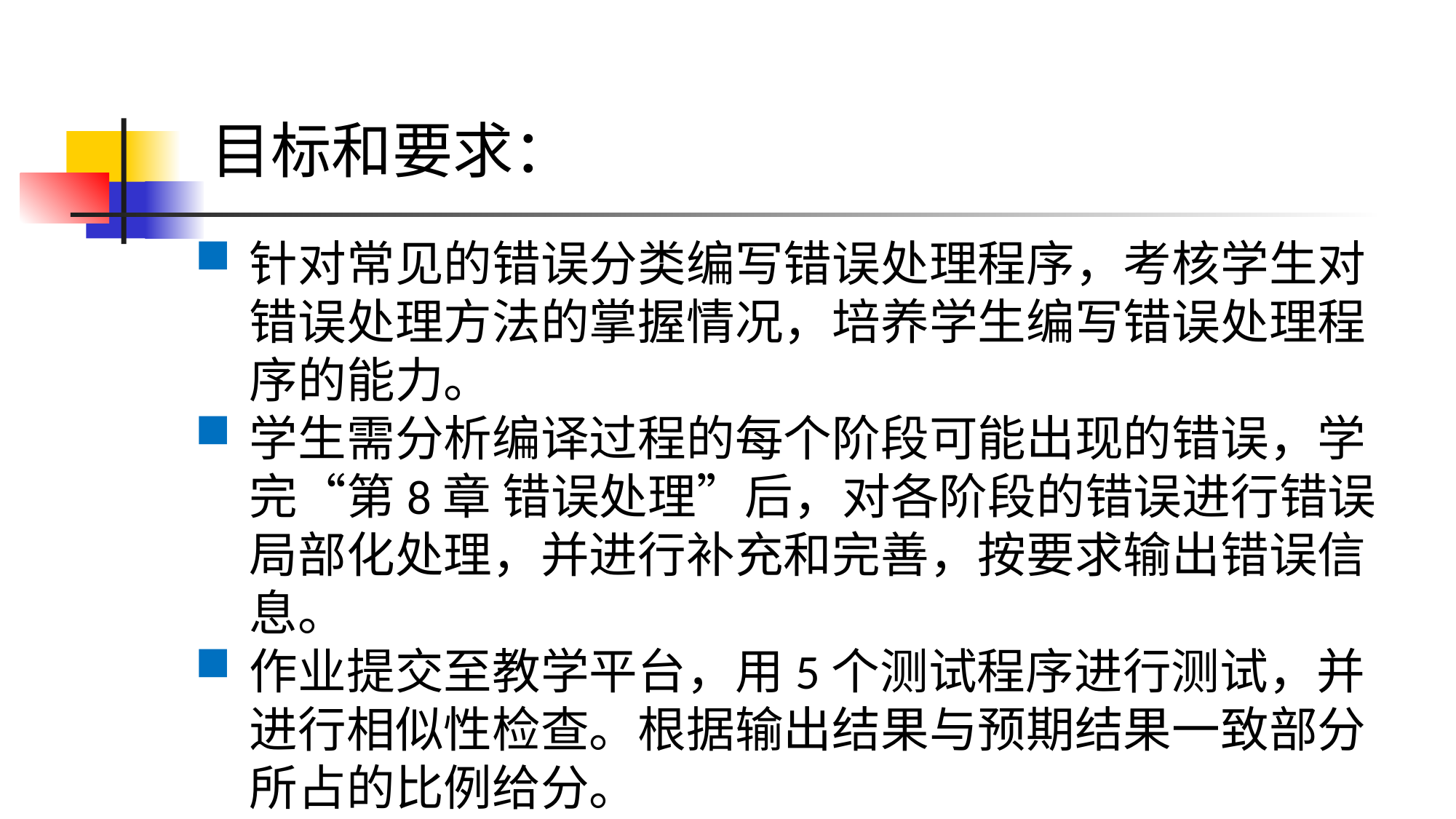

目标和要求：
针对常见的错误分类编写错误处理程序，考核学生对错误处理方法的掌握情况，培养学生编写错误处理程序的能力。
学生需分析编译过程的每个阶段可能出现的错误，学完“第8章 错误处理”后，对各阶段的错误进行错误局部化处理，并进行补充和完善，按要求输出错误信息。
作业提交至教学平台，用5个测试程序进行测试，并进行相似性检查。根据输出结果与预期结果一致部分所占的比例给分。